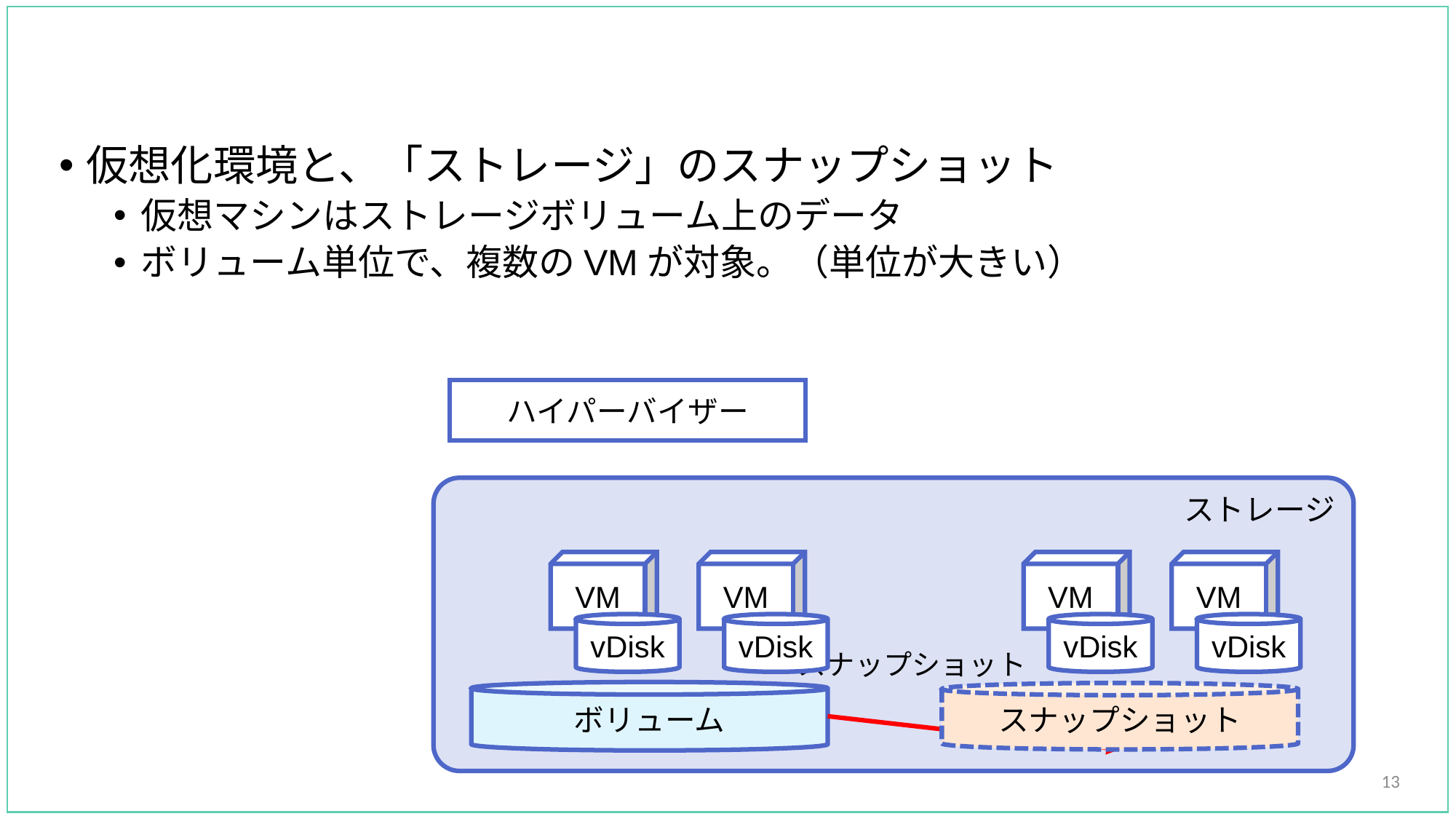

#
仮想化環境と、「ストレージ」のスナップショット
仮想マシンはストレージボリューム上のデータ
ボリューム単位で、複数のVMが対象。（単位が大きい）

ハイパーバイザー
ストレージ
VM
VM
VM
VM
vDisk
vDisk
vDisk
vDisk
スナップショット
ボリューム
スナップショット
13